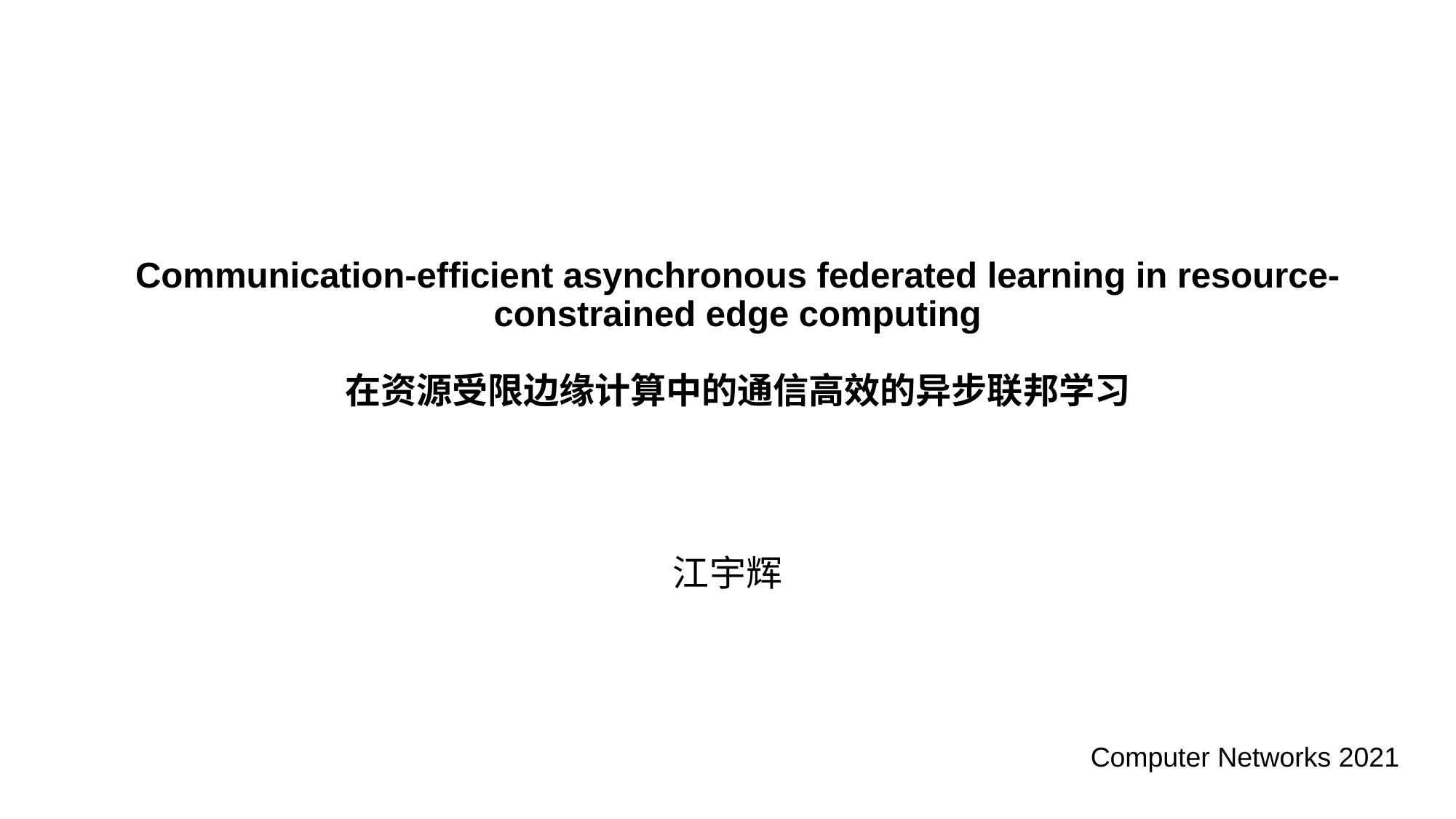

# Communication-efficient asynchronous federated learning in resource-constrained edge computing 在资源受限边缘计算中的通信高效的异步联邦学习
江宇辉
 Computer Networks 2021